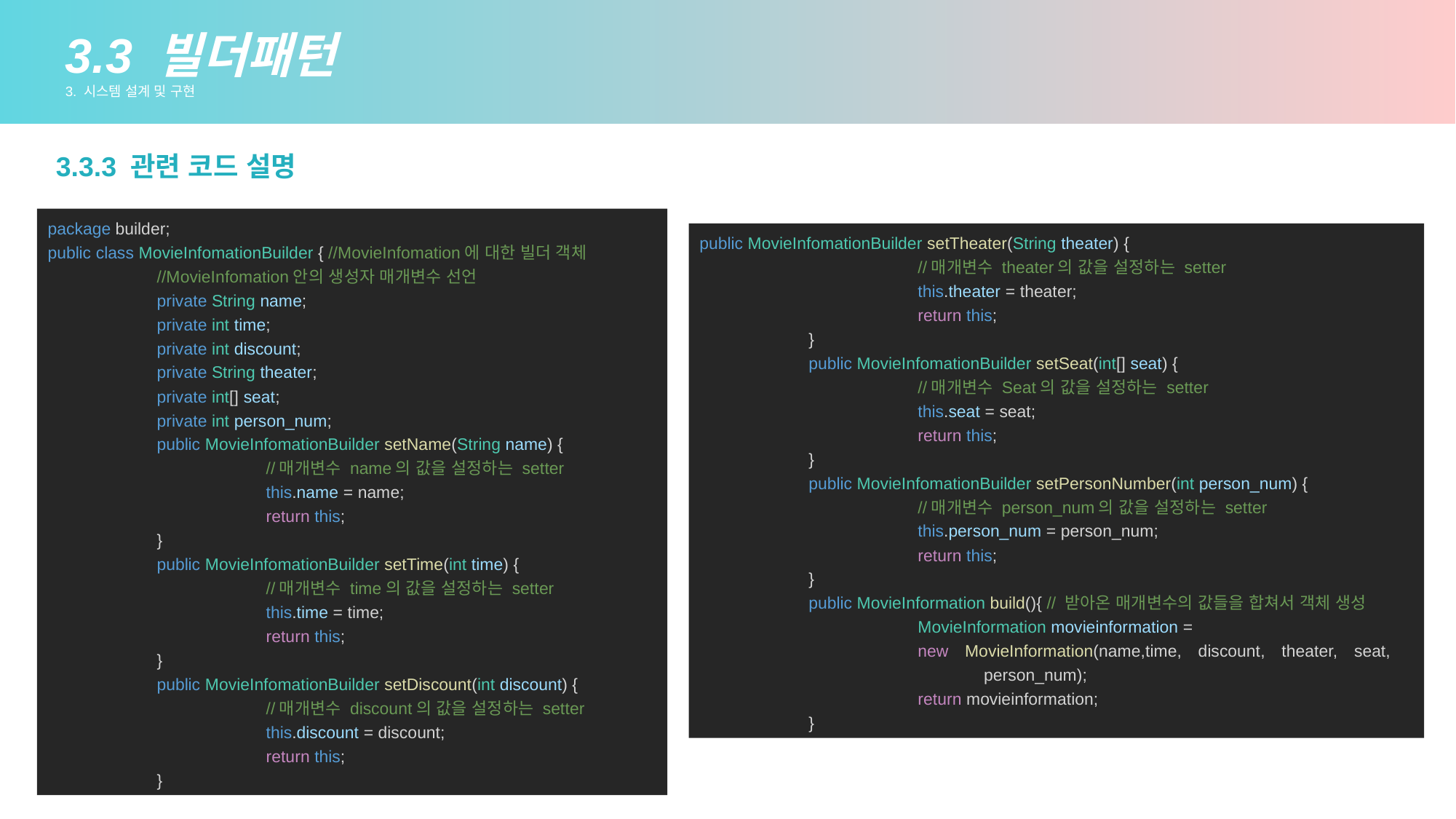

3. 시스템 설계 및 구현
3.1 빌더 패턴 적용
3.3 빌더패턴
3. 시스템 설계 및 구현
3.3.3 관련 코드 설명
package builder;
public class MovieInfomationBuilder { //MovieInfomation에 대한 빌더 객체
	//MovieInfomation안의 생성자 매개변수 선언
	private String name;
	private int time;
	private int discount;
	private String theater;
	private int[] seat;
	private int person_num;
	public MovieInfomationBuilder setName(String name) {
		//매개변수 name의 값을 설정하는 setter
		this.name = name;
		return this;
	}
	public MovieInfomationBuilder setTime(int time) {
		//매개변수 time의 값을 설정하는 setter
		this.time = time;
		return this;
	}
	public MovieInfomationBuilder setDiscount(int discount) {
		//매개변수 discount의 값을 설정하는 setter
		this.discount = discount;
		return this;
	}
public MovieInfomationBuilder setTheater(String theater) {
		//매개변수 theater의 값을 설정하는 setter
		this.theater = theater;
		return this;
	}
	public MovieInfomationBuilder setSeat(int[] seat) {
		//매개변수 Seat의 값을 설정하는 setter
		this.seat = seat;
		return this;
	}
	public MovieInfomationBuilder setPersonNumber(int person_num) {
		//매개변수 person_num의 값을 설정하는 setter
		this.person_num = person_num;
		return this;
	}
	public MovieInformation build(){ // 받아온 매개변수의 값들을 합쳐서 객체 생성
		MovieInformation movieinformation =
		new MovieInformation(name,time, discount, theater, seat, 			              person_num);
		return movieinformation;
	}